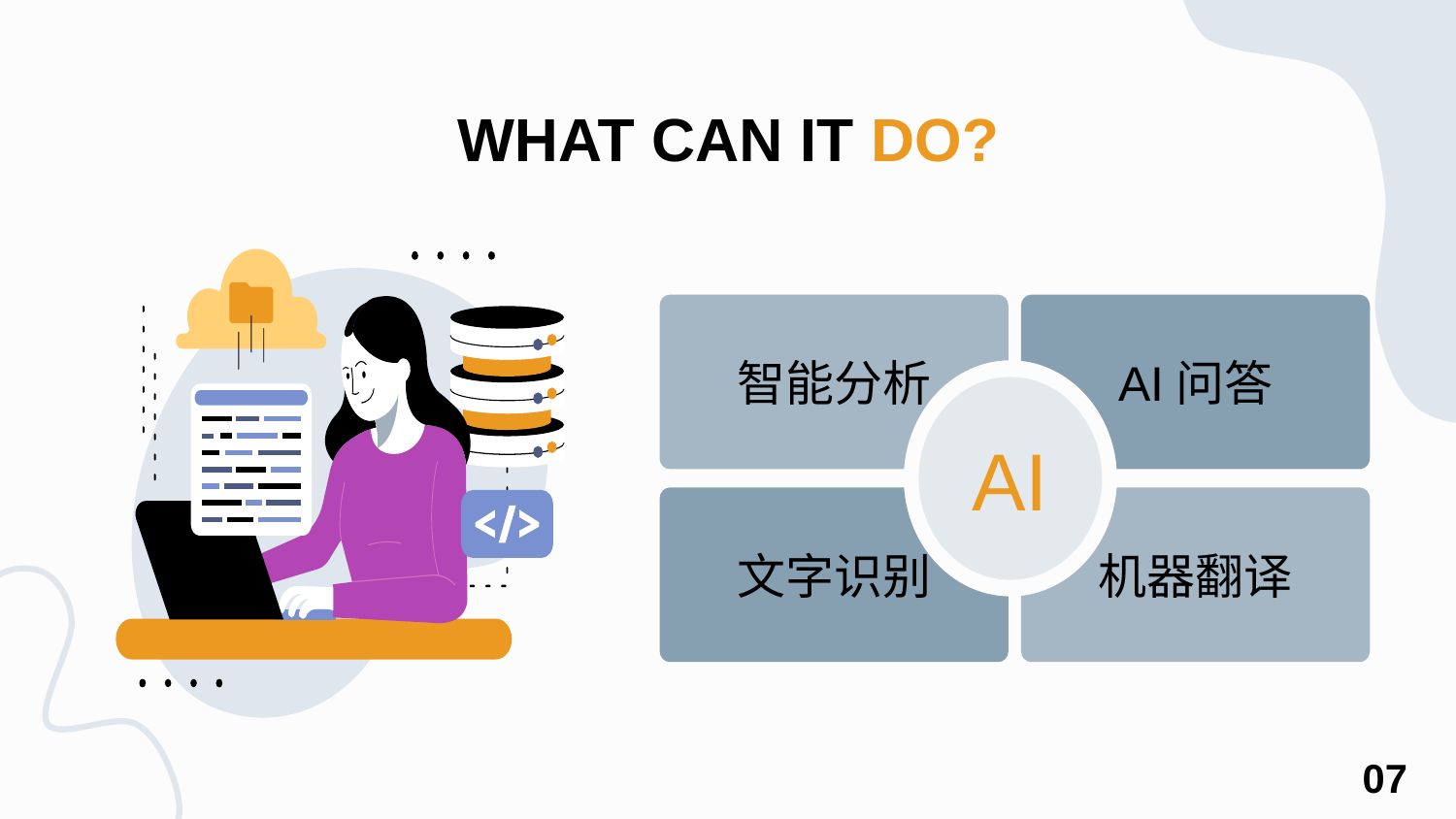

# WHAT CAN IT DO?

智能分析
AI问答
AI
文字识别
机器翻译
07